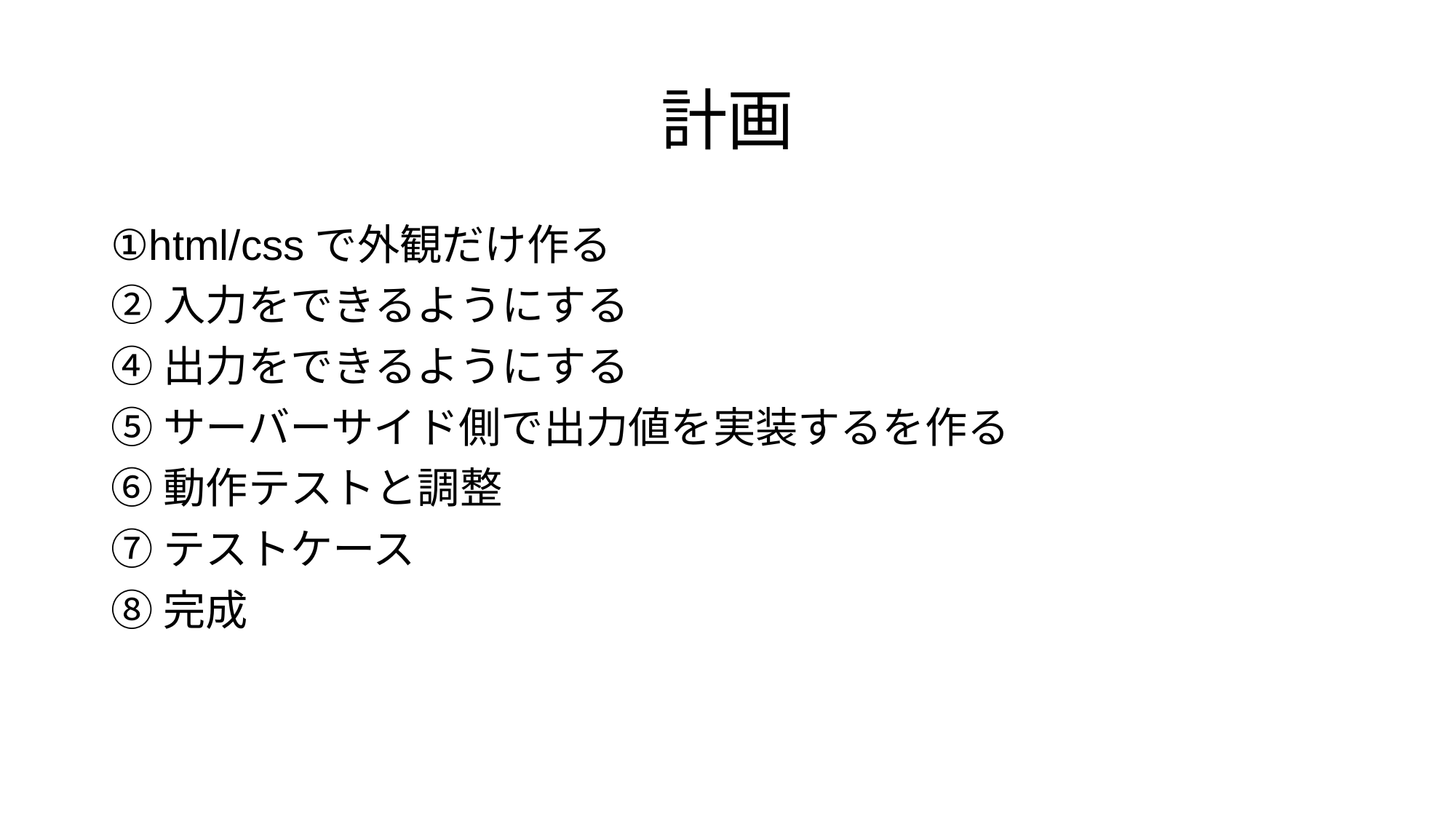

# 計画
①html/cssで外観だけ作る
②入力をできるようにする
④出力をできるようにする
⑤サーバーサイド側で出力値を実装するを作る
⑥動作テストと調整
⑦テストケース
⑧完成